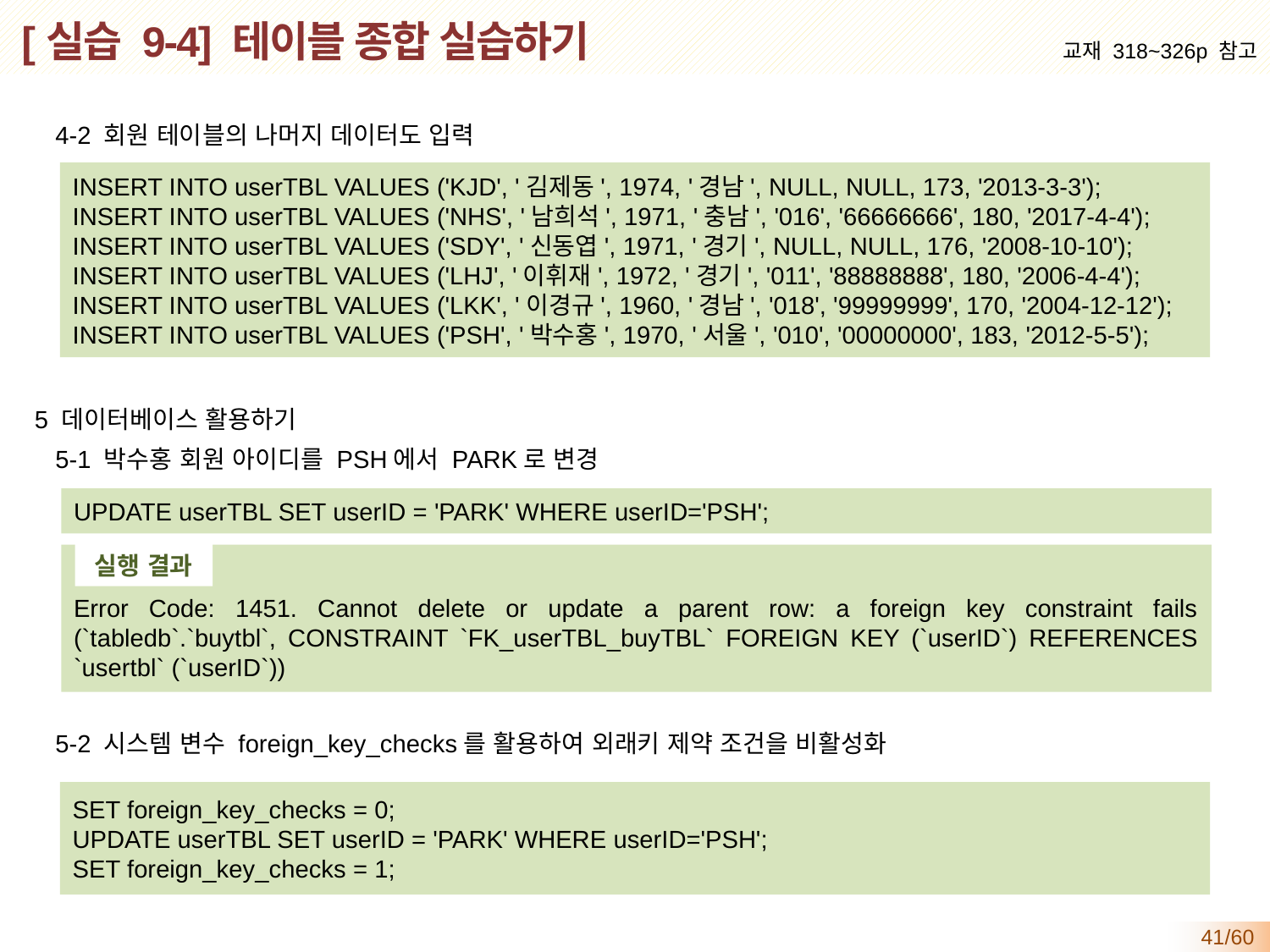

# [실습 9-4] 테이블 종합 실습하기
교재 318~326p 참고
   4-2 회원 테이블의 나머지 데이터도 입력

5 데이터베이스 활용하기
   5-1 박수홍 회원 아이디를 PSH에서 PARK로 변경

   5-2 시스템 변수 foreign_key_checks를 활용하여 외래키 제약 조건을 비활성화

INSERT INTO userTBL VALUES ('KJD', '김제동', 1974, '경남', NULL, NULL, 173, '2013-3-3');
INSERT INTO userTBL VALUES ('NHS', '남희석', 1971, '충남', '016', '66666666', 180, '2017-4-4');
INSERT INTO userTBL VALUES ('SDY', '신동엽', 1971, '경기', NULL, NULL, 176, '2008-10-10');
INSERT INTO userTBL VALUES ('LHJ', '이휘재', 1972, '경기', '011', '88888888', 180, '2006-4-4');
INSERT INTO userTBL VALUES ('LKK', '이경규', 1960, '경남', '018', '99999999', 170, '2004-12-12');
INSERT INTO userTBL VALUES ('PSH', '박수홍', 1970, '서울', '010', '00000000', 183, '2012-5-5');
UPDATE userTBL SET userID = 'PARK' WHERE userID='PSH';
실행 결과

Error Code: 1451. Cannot delete or update a parent row: a foreign key constraint fails (`tabledb`.`buytbl`, CONSTRAINT `FK_userTBL_buyTBL` FOREIGN KEY (`userID`) REFERENCES `usertbl` (`userID`))
SET foreign_key_checks = 0;
UPDATE userTBL SET userID = 'PARK' WHERE userID='PSH';
SET foreign_key_checks = 1;